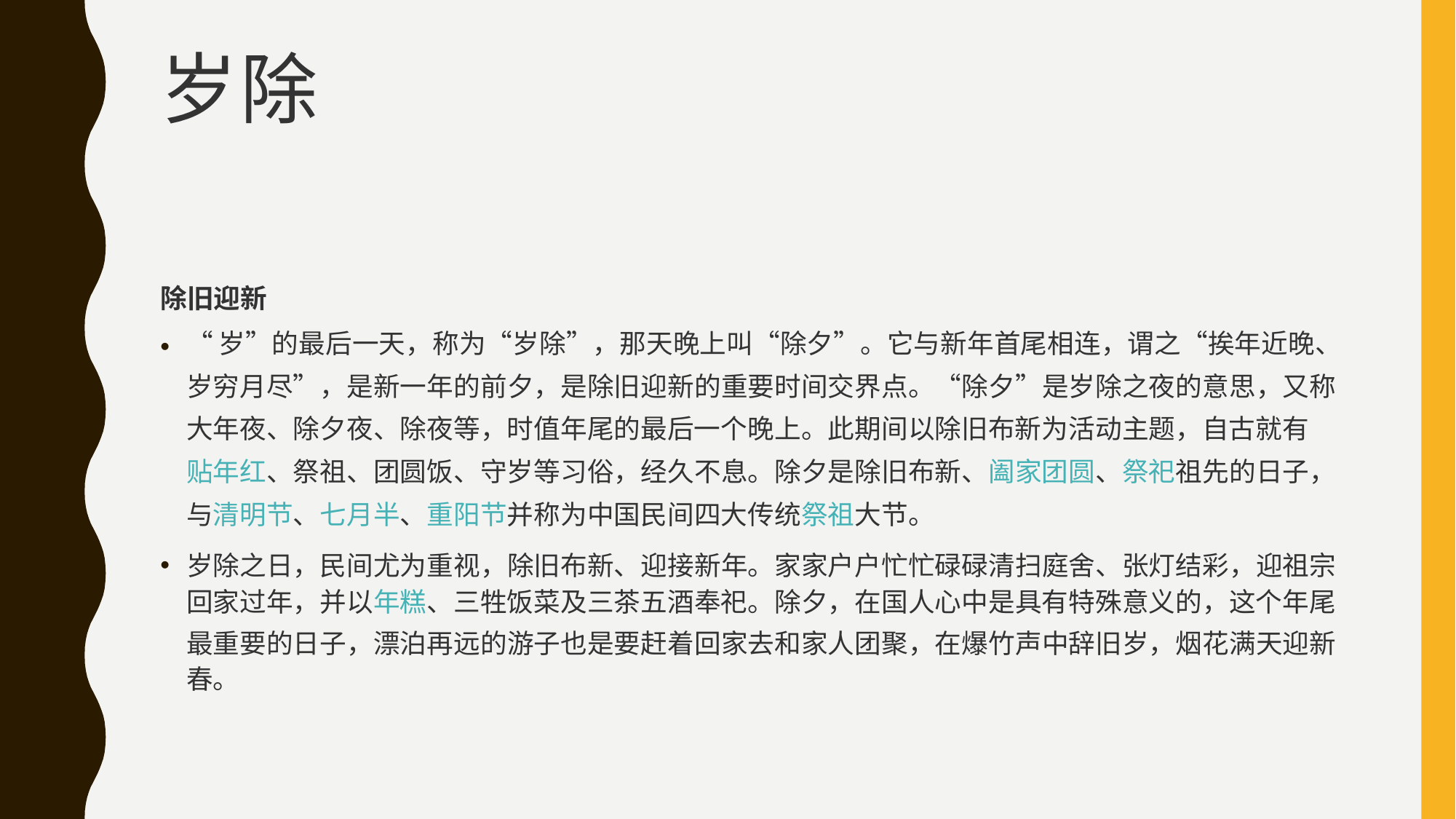

# 岁除
除旧迎新
“岁”的最后一天，称为“岁除”，那天晚上叫“除夕”。它与新年首尾相连，谓之“挨年近晚、岁穷月尽”，是新一年的前夕，是除旧迎新的重要时间交界点。“除夕”是岁除之夜的意思，又称大年夜、除夕夜、除夜等，时值年尾的最后一个晚上。此期间以除旧布新为活动主题，自古就有贴年红、祭祖、团圆饭、守岁等习俗，经久不息。除夕是除旧布新、阖家团圆、祭祀祖先的日子，与清明节、七月半、重阳节并称为中国民间四大传统祭祖大节。
岁除之日，民间尤为重视，除旧布新、迎接新年。家家户户忙忙碌碌清扫庭舍、张灯结彩，迎祖宗回家过年，并以年糕、三牲饭菜及三茶五酒奉祀。除夕，在国人心中是具有特殊意义的，这个年尾最重要的日子，漂泊再远的游子也是要赶着回家去和家人团聚，在爆竹声中辞旧岁，烟花满天迎新春。